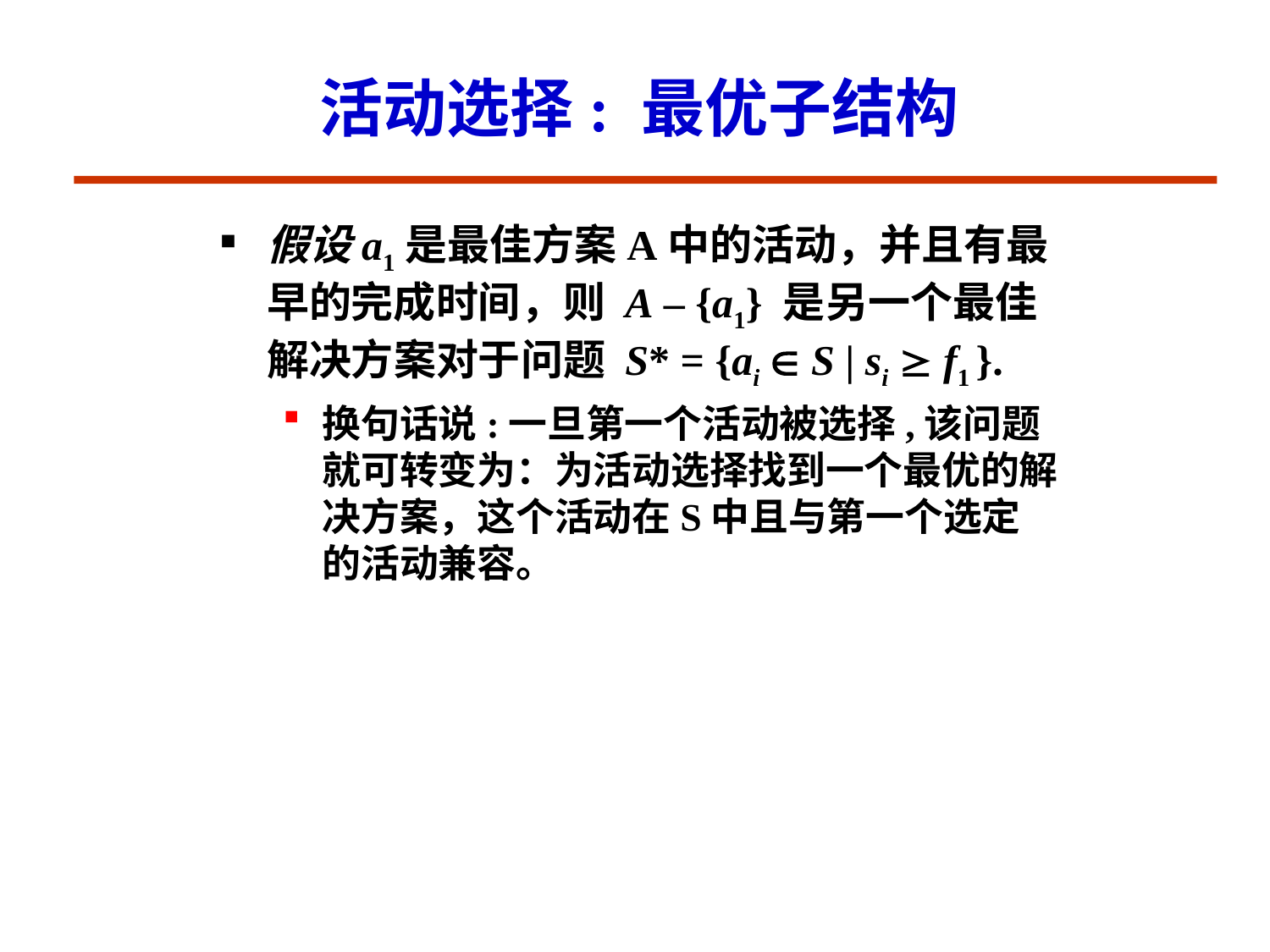

# 活动选择: 最优子结构
假设a1是最佳方案A中的活动，并且有最早的完成时间，则 A – {a1} 是另一个最佳解决方案对于问题 S* = {ai ∈ S | si ≥ f1 }.
换句话说:一旦第一个活动被选择,该问题就可转变为：为活动选择找到一个最优的解决方案，这个活动在S中且与第一个选定的活动兼容。